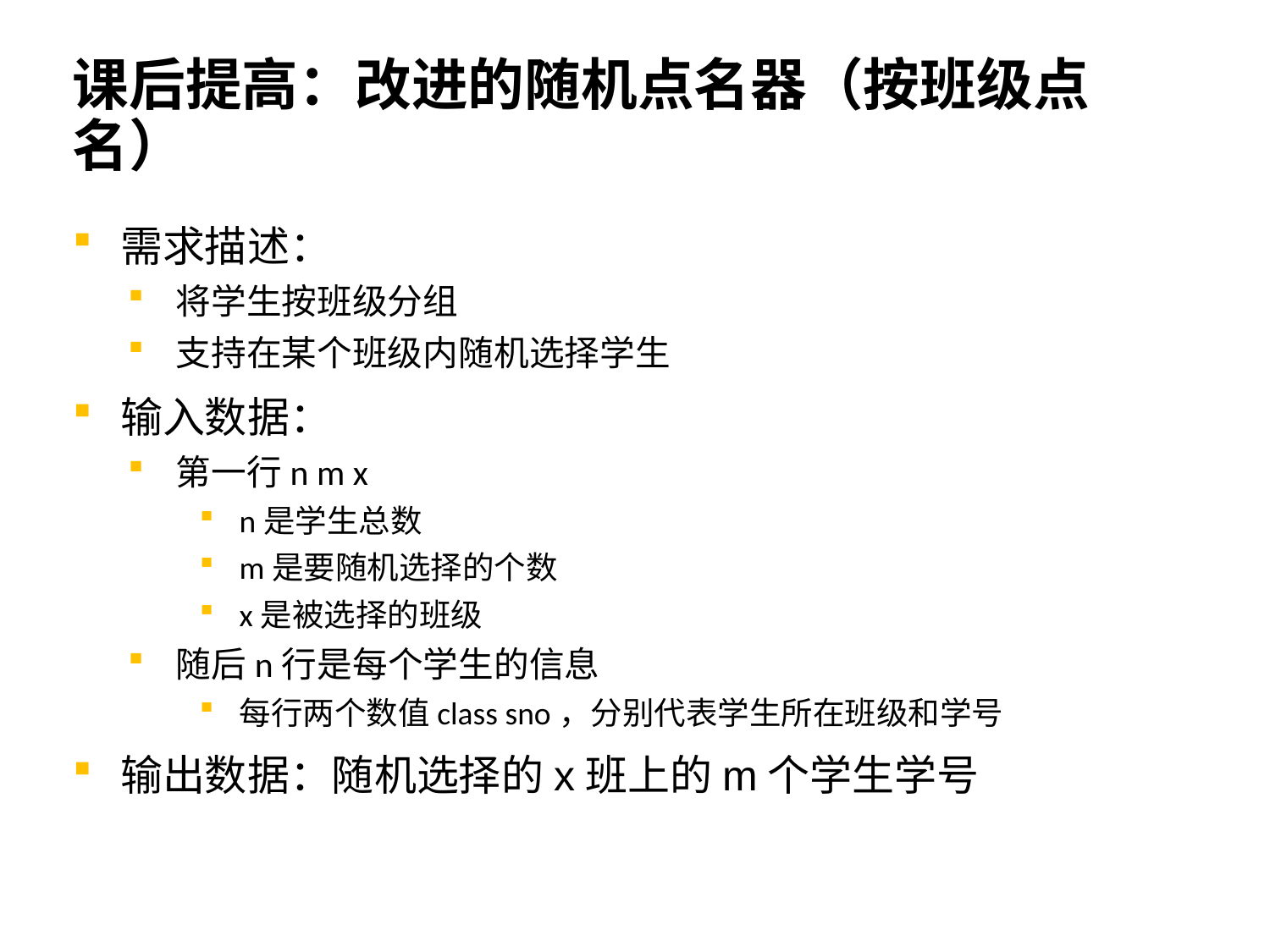

# 课后提高：改进的随机点名器（按班级点名）
需求描述：
将学生按班级分组
支持在某个班级内随机选择学生
输入数据：
第一行n m x
n是学生总数
m是要随机选择的个数
x是被选择的班级
随后n行是每个学生的信息
每行两个数值class sno，分别代表学生所在班级和学号
输出数据：随机选择的x班上的m个学生学号